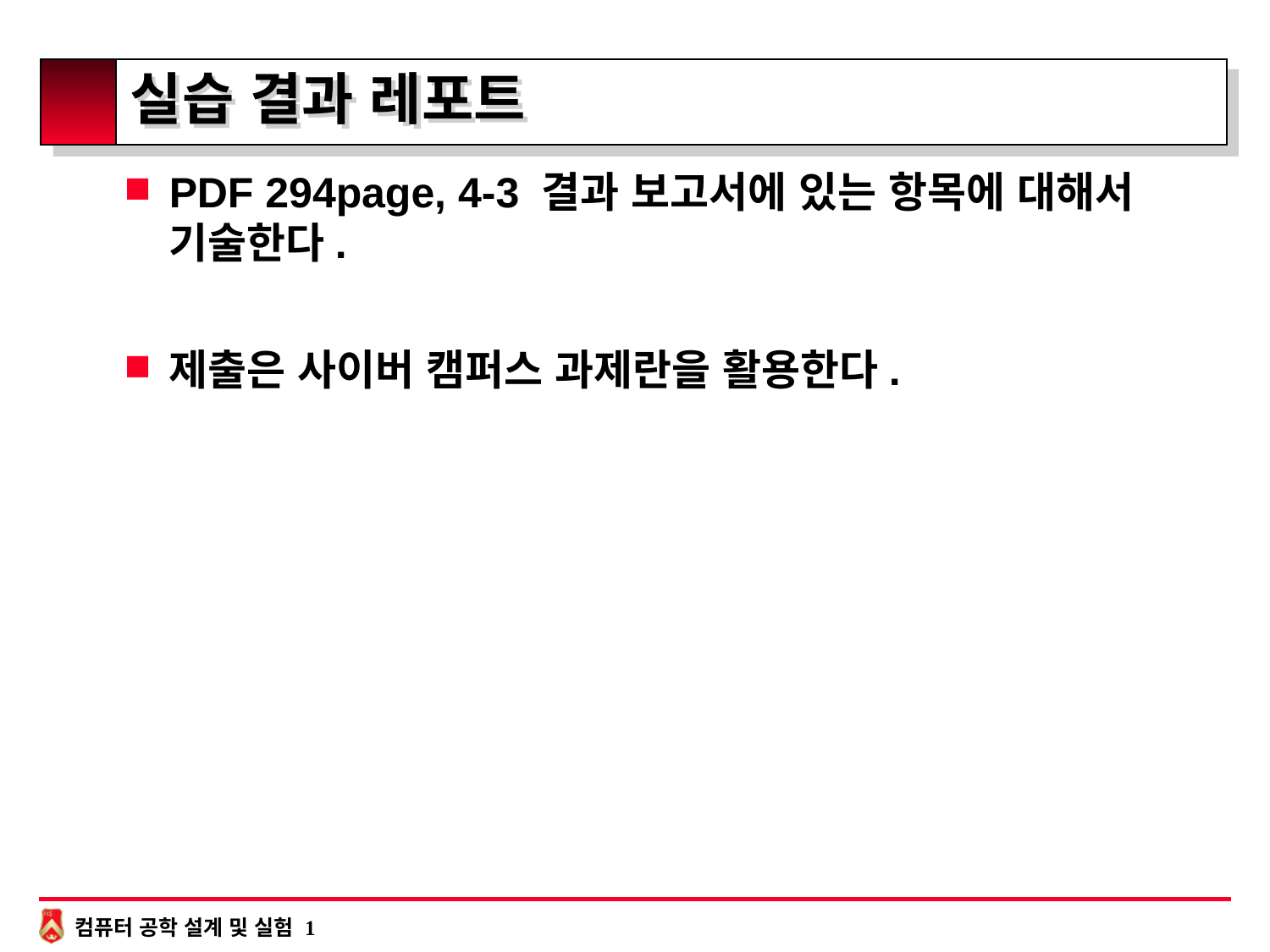

# 실습 결과 레포트
PDF 294page, 4-3 결과 보고서에 있는 항목에 대해서 기술한다.

제출은 사이버 캠퍼스 과제란을 활용한다.